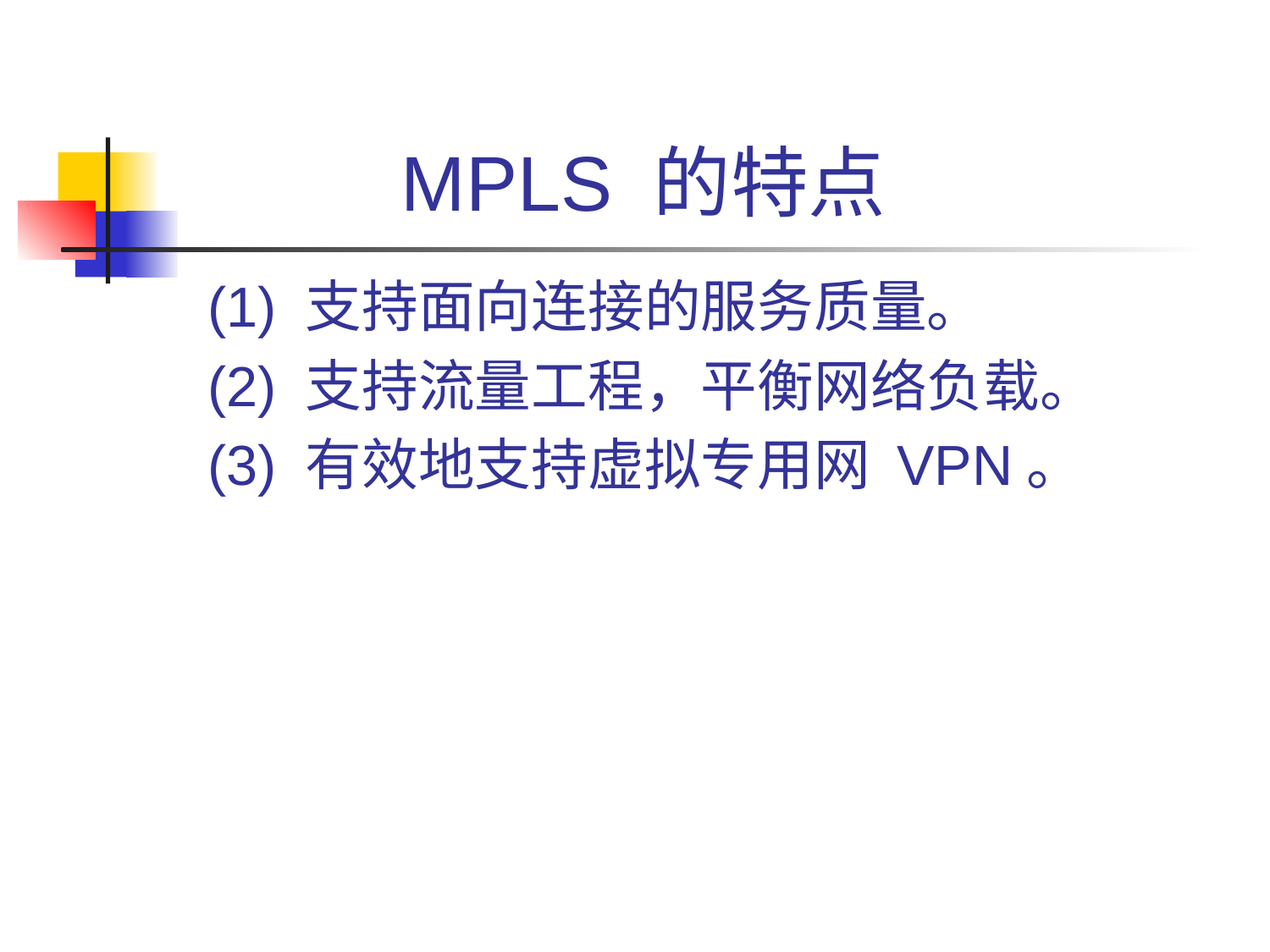

# MPLS 的特点
(1) 支持面向连接的服务质量。
(2) 支持流量工程，平衡网络负载。
(3) 有效地支持虚拟专用网 VPN。